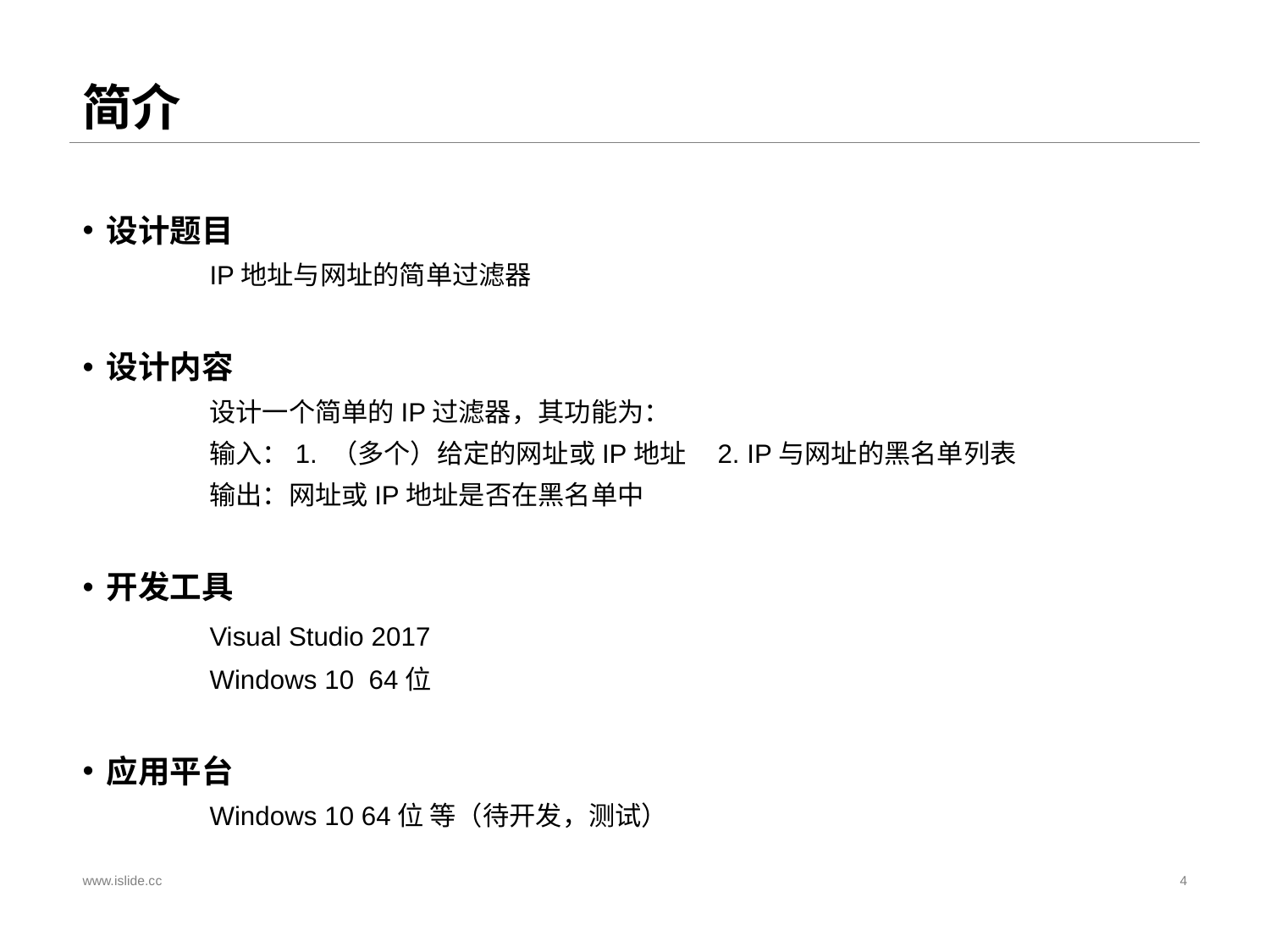

# 简介

设计题目
	IP地址与网址的简单过滤器

设计内容
	设计一个简单的IP过滤器，其功能为：
	输入：1. （多个）给定的网址或IP地址	2. IP与网址的黑名单列表
	输出：网址或IP地址是否在黑名单中

开发工具
	Visual Studio 2017
	Windows 10  64位

应用平台
	Windows 10 64位 等（待开发，测试）

www.islide.cc
4